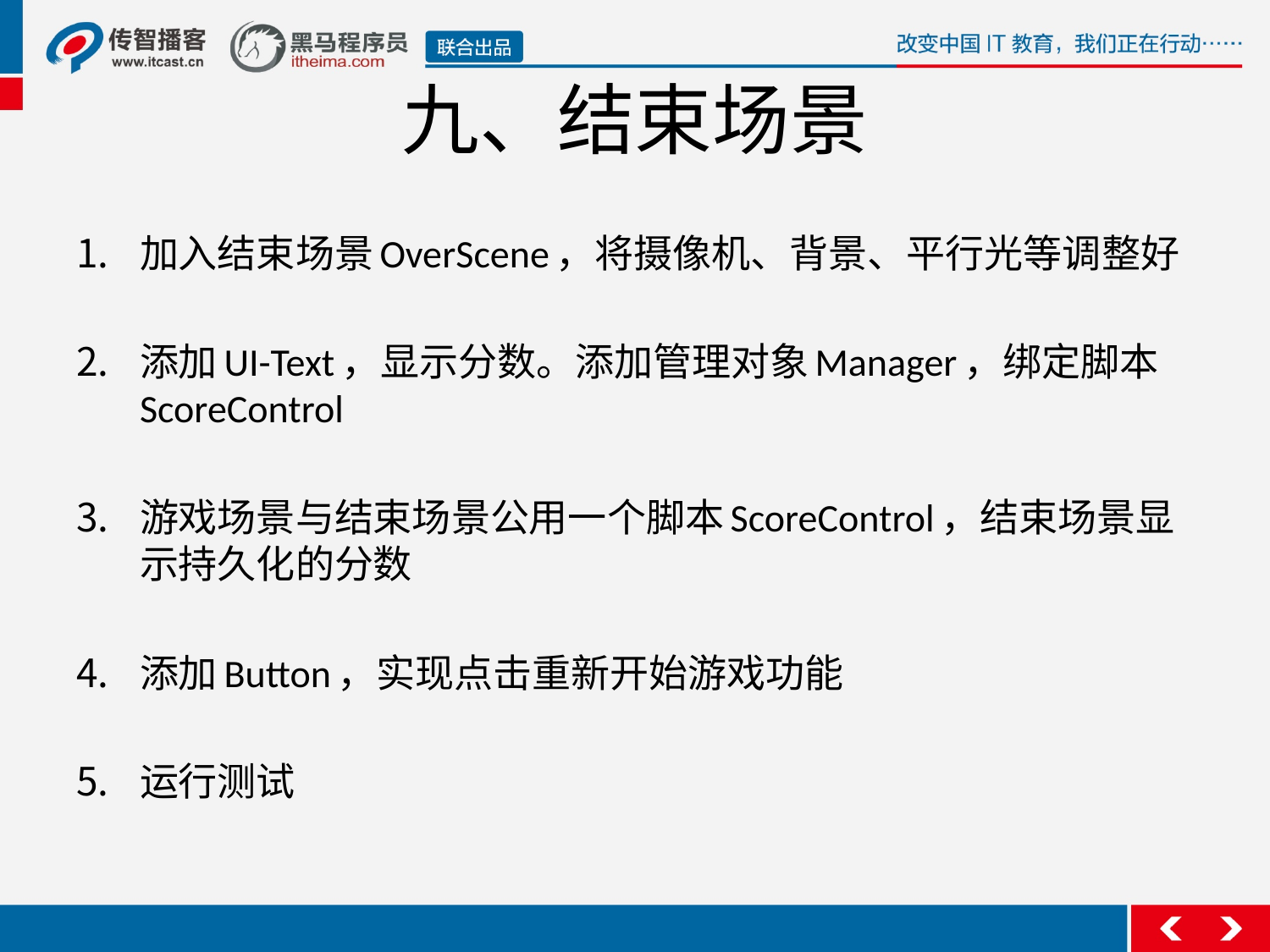

# 九、结束场景
加入结束场景OverScene，将摄像机、背景、平行光等调整好

添加UI-Text，显示分数。添加管理对象Manager，绑定脚本ScoreControl

游戏场景与结束场景公用一个脚本ScoreControl，结束场景显示持久化的分数

添加Button，实现点击重新开始游戏功能

运行测试